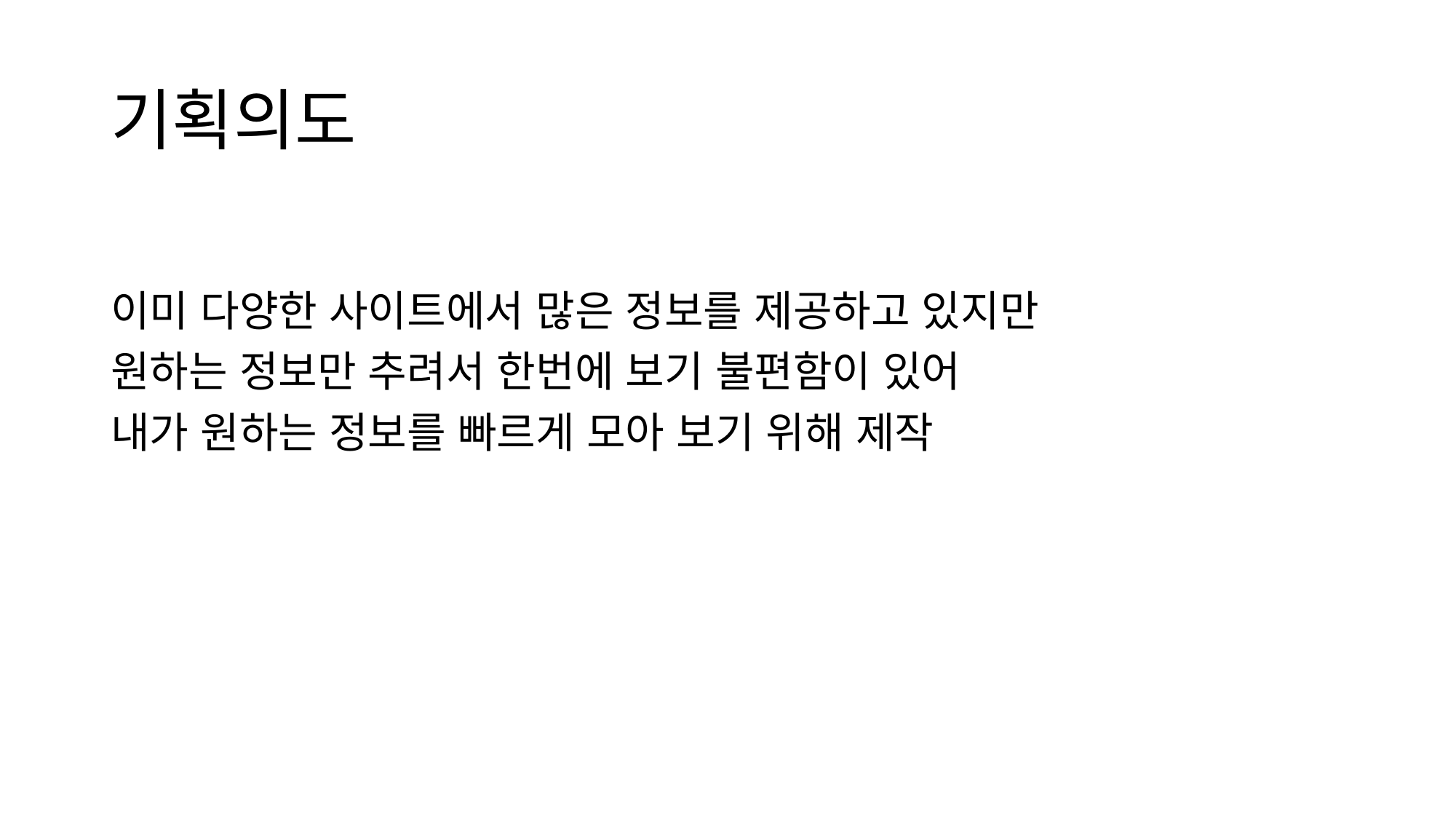

# 기획의도

이미 다양한 사이트에서 많은 정보를 제공하고 있지만
원하는 정보만 추려서 한번에 보기 불편함이 있어
내가 원하는 정보를 빠르게 모아 보기 위해 제작